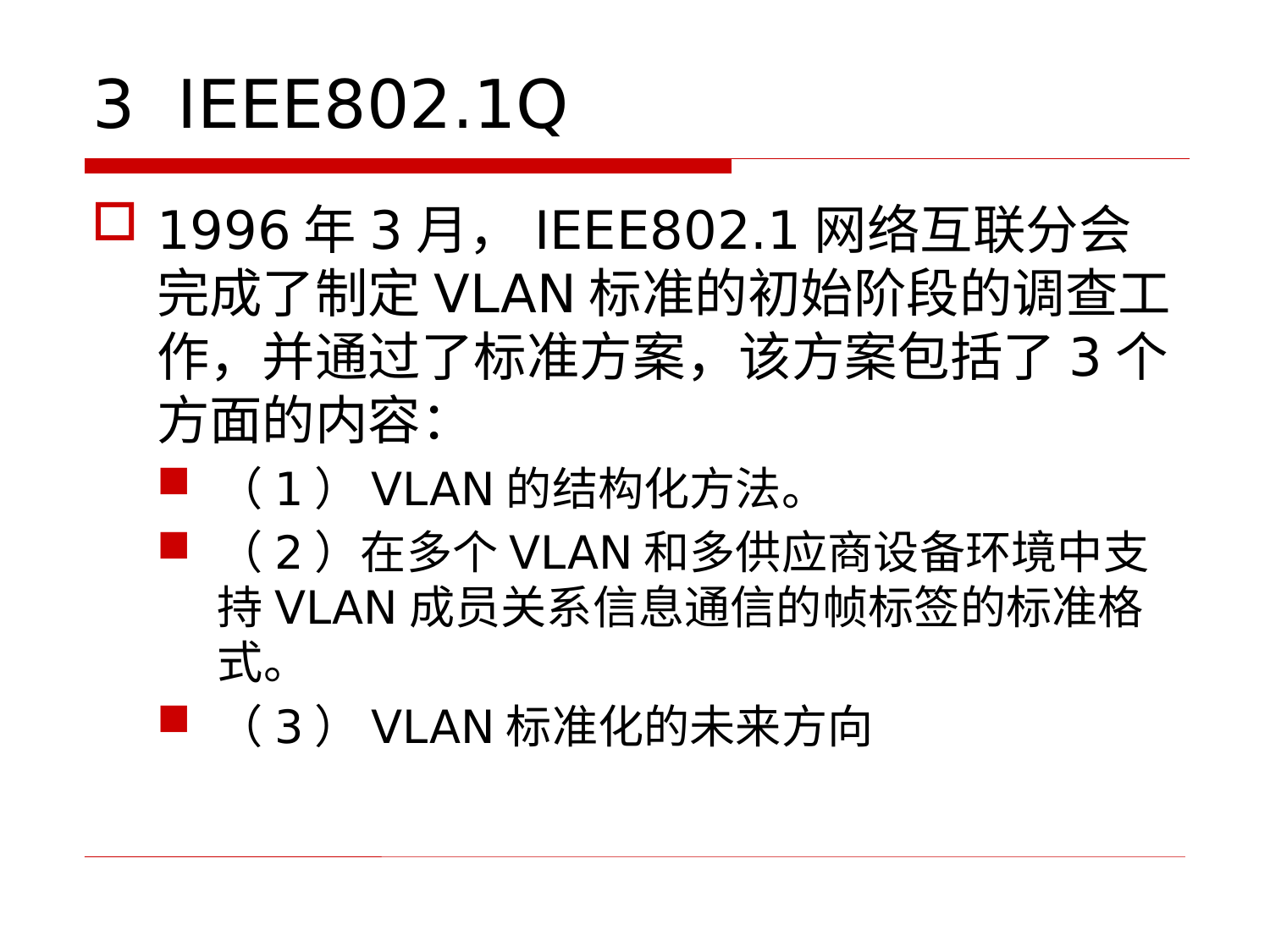

# 3  IEEE802.1Q
1996年3月，IEEE802.1网络互联分会完成了制定VLAN标准的初始阶段的调查工作，并通过了标准方案，该方案包括了3个方面的内容：
（1）VLAN的结构化方法。
（2）在多个VLAN和多供应商设备环境中支持VLAN成员关系信息通信的帧标签的标准格式。
（3）VLAN标准化的未来方向